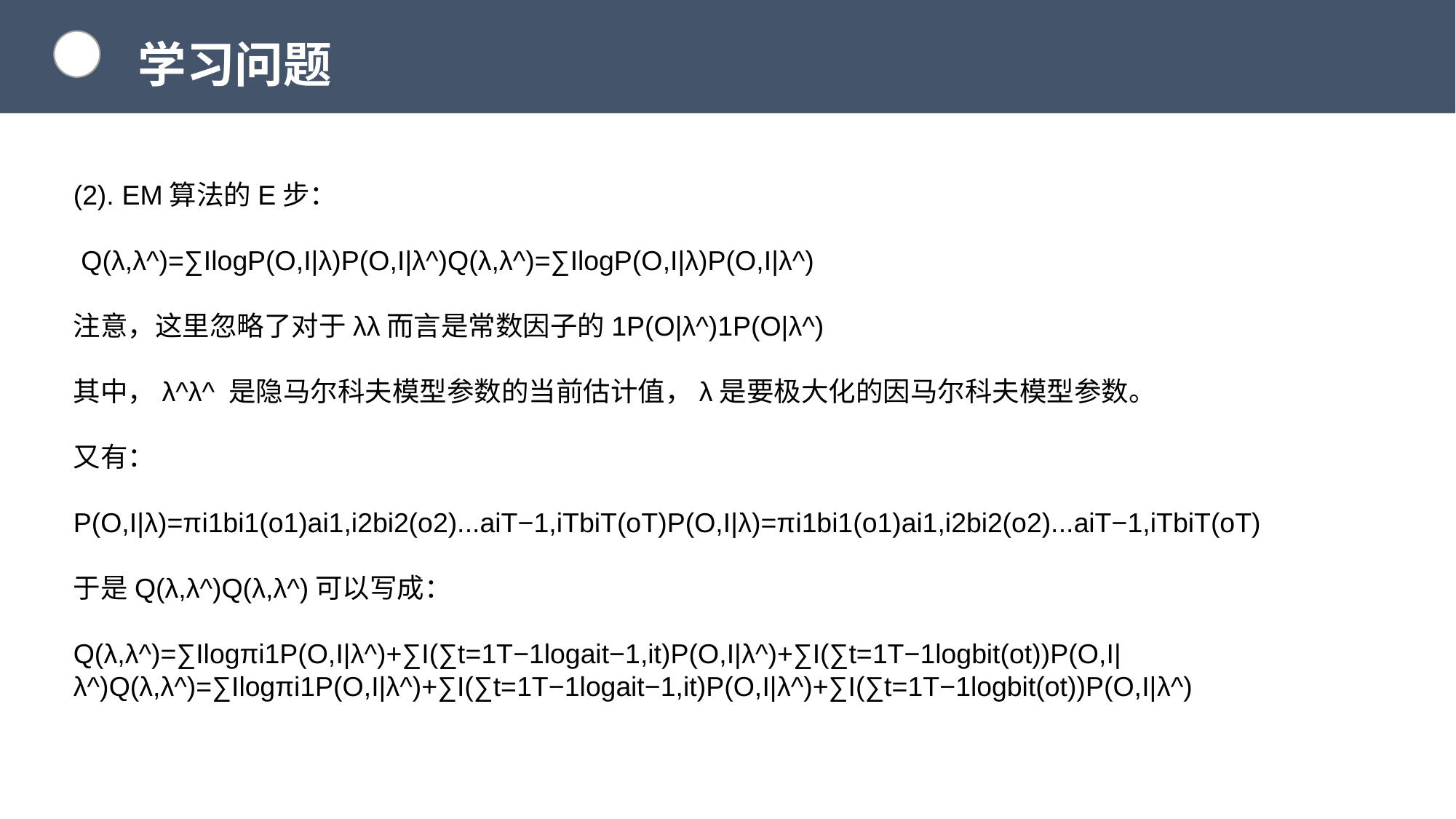

学习问题

(2). EM算法的E步：

 Q(λ,λ^)=∑IlogP(O,I|λ)P(O,I|λ^)Q(λ,λ^)=∑IlogP(O,I|λ)P(O,I|λ^)

注意，这里忽略了对于λλ而言是常数因子的1P(O|λ^)1P(O|λ^)

其中，λ^λ^ 是隐马尔科夫模型参数的当前估计值，λ是要极大化的因马尔科夫模型参数。

又有：

P(O,I|λ)=πi1bi1(o1)ai1,i2bi2(o2)...aiT−1,iTbiT(oT)P(O,I|λ)=πi1bi1(o1)ai1,i2bi2(o2)...aiT−1,iTbiT(oT)

于是Q(λ,λ^)Q(λ,λ^)可以写成：

Q(λ,λ^)=∑Ilogπi1P(O,I|λ^)+∑I(∑t=1T−1logait−1,it)P(O,I|λ^)+∑I(∑t=1T−1logbit(ot))P(O,I|λ^)Q(λ,λ^)=∑Ilogπi1P(O,I|λ^)+∑I(∑t=1T−1logait−1,it)P(O,I|λ^)+∑I(∑t=1T−1logbit(ot))P(O,I|λ^)